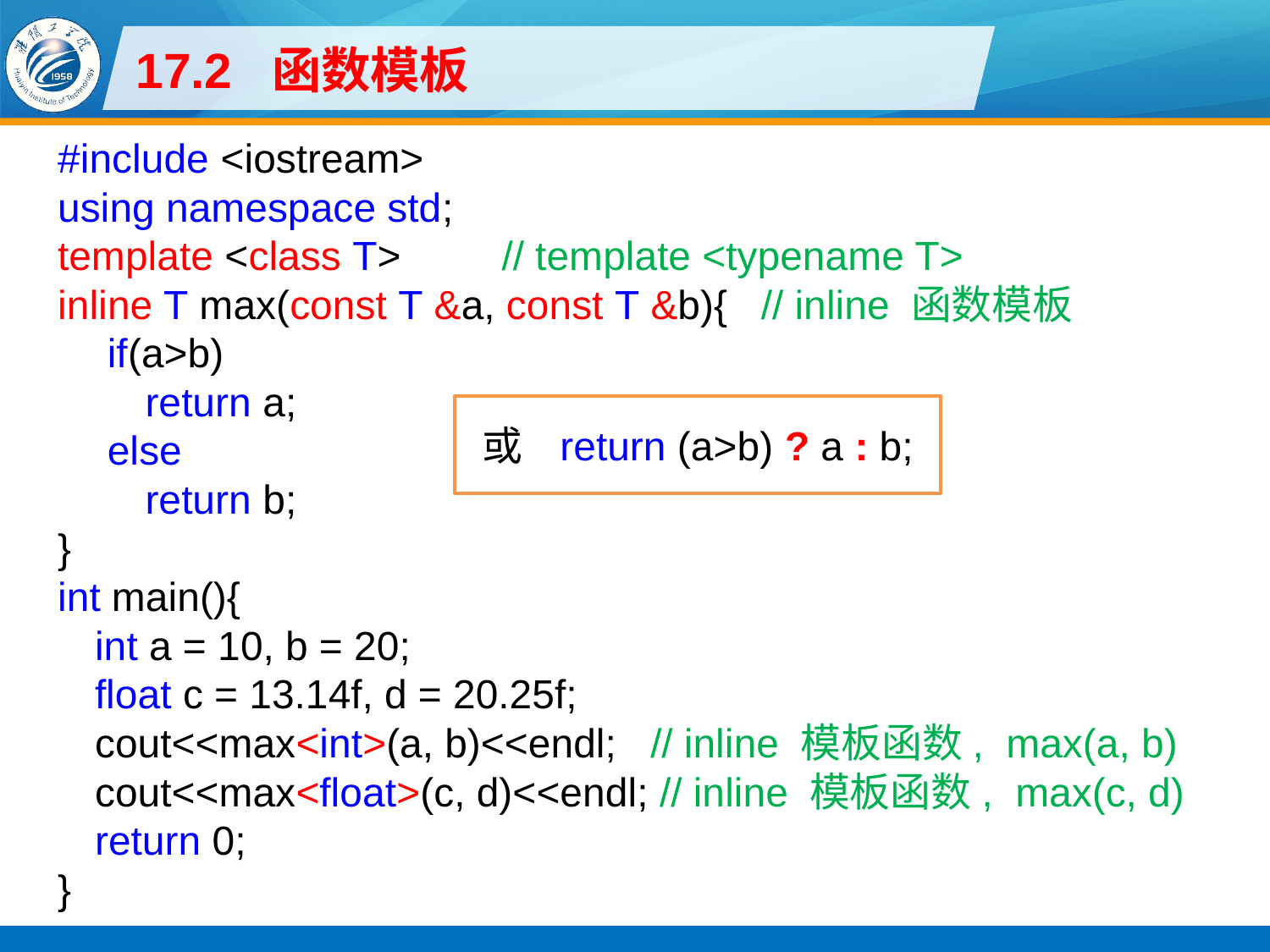

# 17.2  函数模板
#include <iostream>
using namespace std;
template <class T>         // template <typename T>
inline T max(const T &a, const T &b){   // inline 函数模板
if(a>b)
return a;
else
return b;
}
int main(){
int a = 10, b = 20;
float c = 13.14f, d = 20.25f;
cout<<max<int>(a, b)<<endl;   // inline 模板函数,  max(a, b)
cout<<max<float>(c, d)<<endl; // inline 模板函数,  max(c, d)
return 0;
}
或   return (a>b) ? a : b;